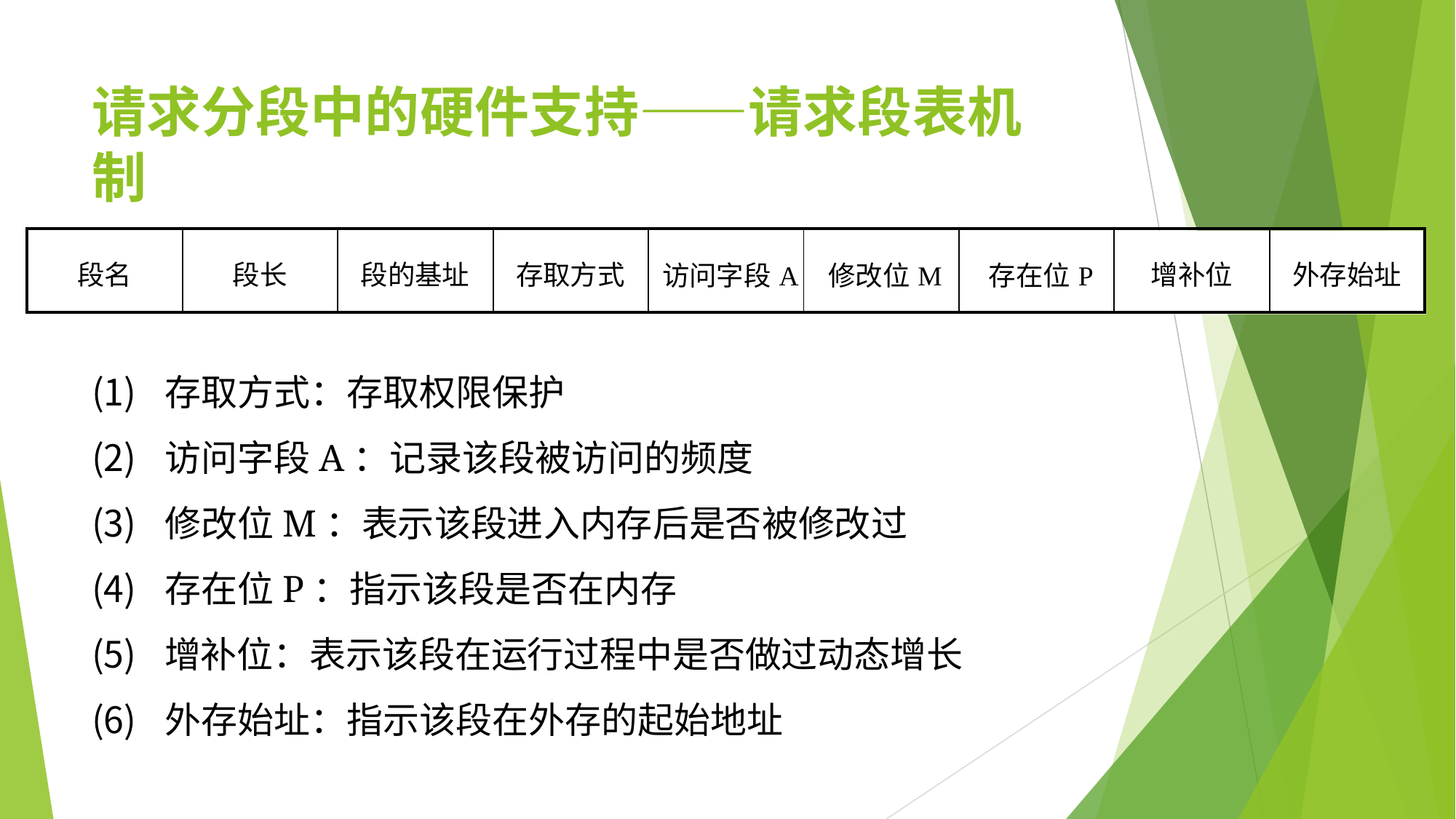

# 请求分段中的硬件支持——请求段表机制
| 段名 | 段长 | 段的基址 | 存取方式 | 访问字段A | 修改位M | 存在位P | 增补位 | 外存始址 |
| --- | --- | --- | --- | --- | --- | --- | --- | --- |

存取方式：存取权限保护
访问字段A：记录该段被访问的频度
修改位M：表示该段进入内存后是否被修改过
存在位P：指示该段是否在内存
增补位：表示该段在运行过程中是否做过动态增长
外存始址：指示该段在外存的起始地址